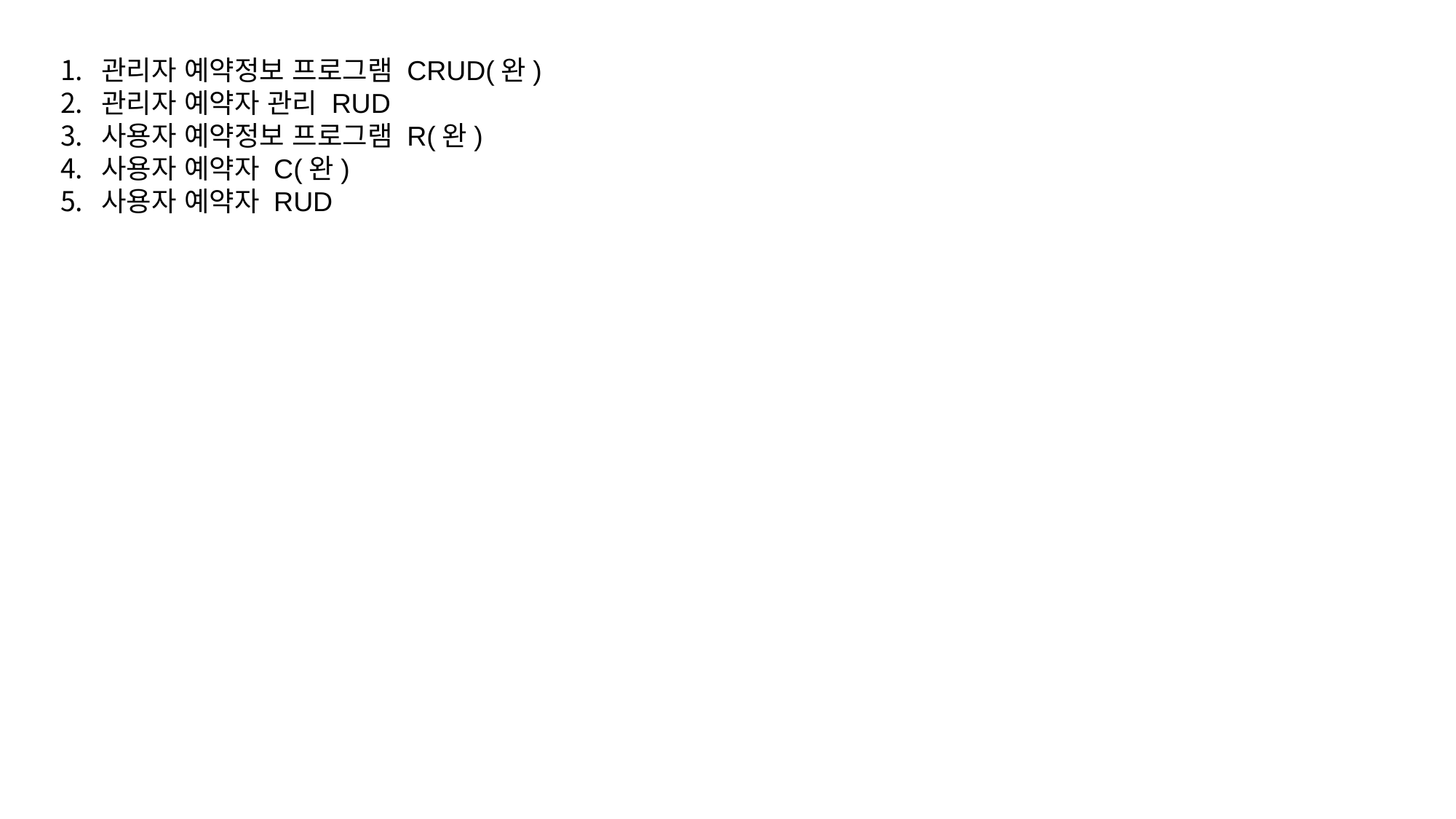

관리자 예약정보 프로그램 CRUD(완)
관리자 예약자 관리 RUD
사용자 예약정보 프로그램 R(완)
사용자 예약자 C(완)
사용자 예약자 RUD